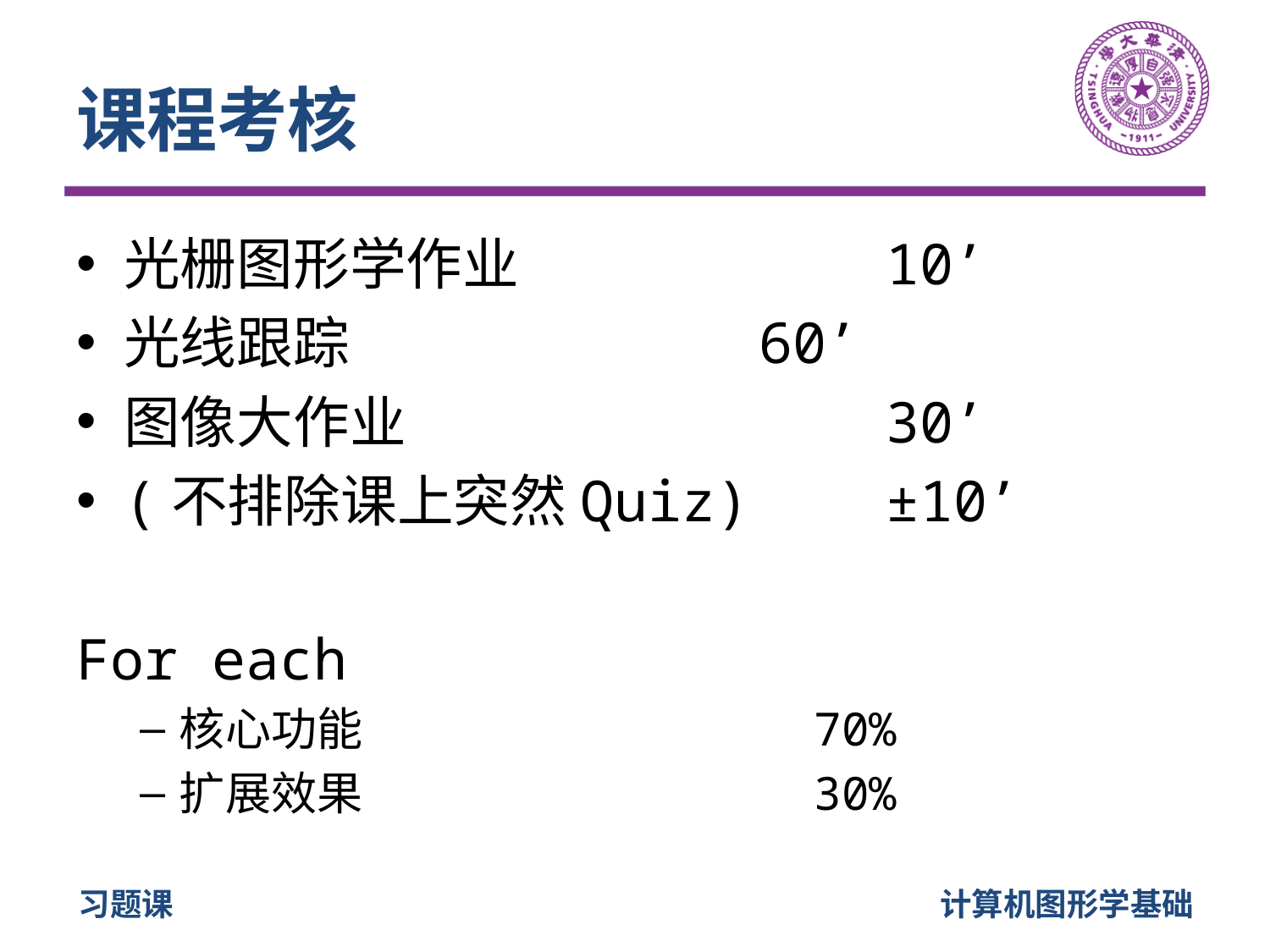

# 课程考核
光栅图形学作业			10’
光线跟踪				60’
图像大作业				30’
(不排除课上突然Quiz)		±10’

For each
核心功能				70%
扩展效果				30%